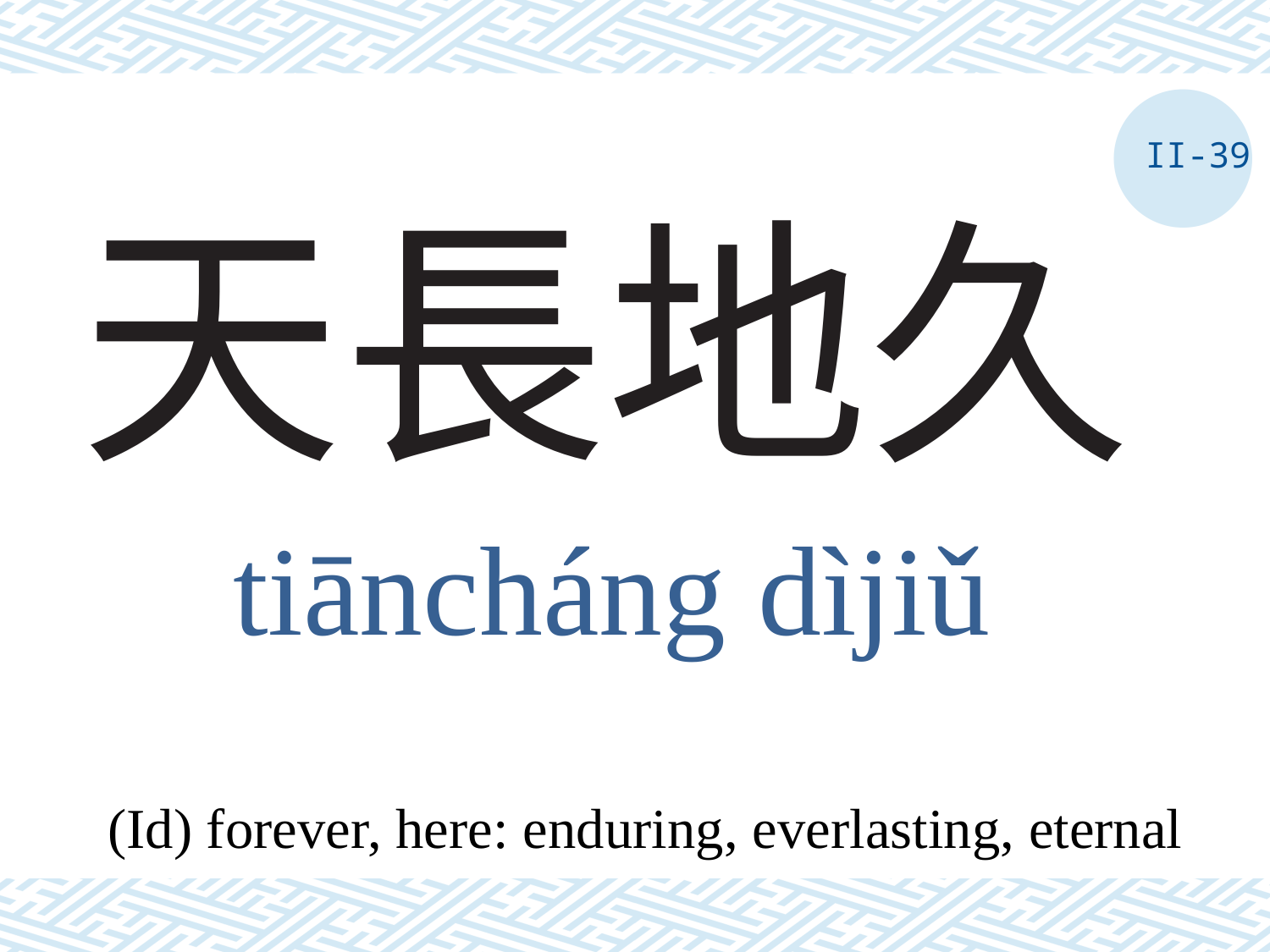

II-39

# 天長地久
tiāncháng dìjiǔ
(Id) forever, here: enduring, everlasting, eternal